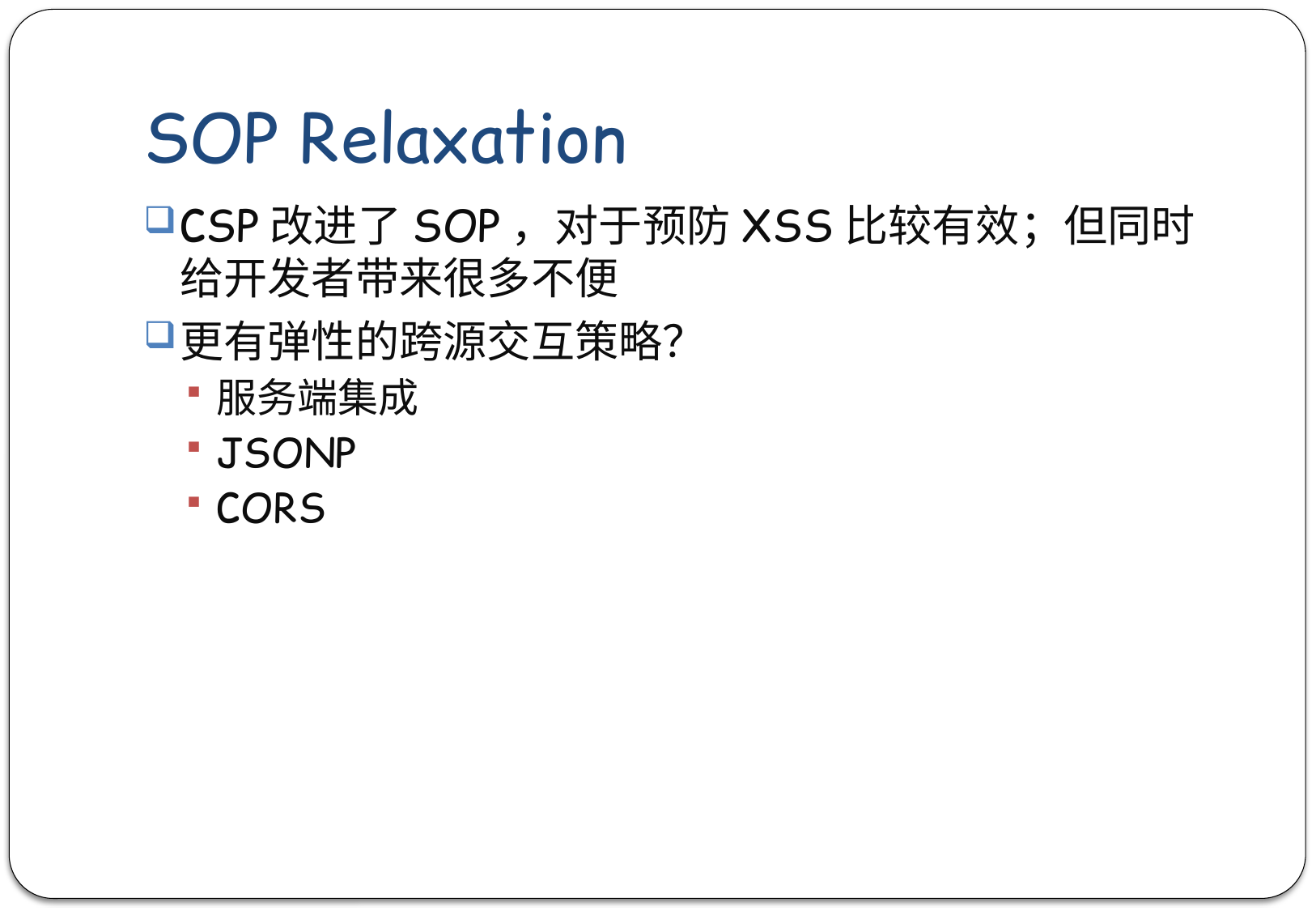

# SOP Relaxation
CSP改进了SOP，对于预防XSS比较有效；但同时给开发者带来很多不便
更有弹性的跨源交互策略？
服务端集成
JSONP
CORS